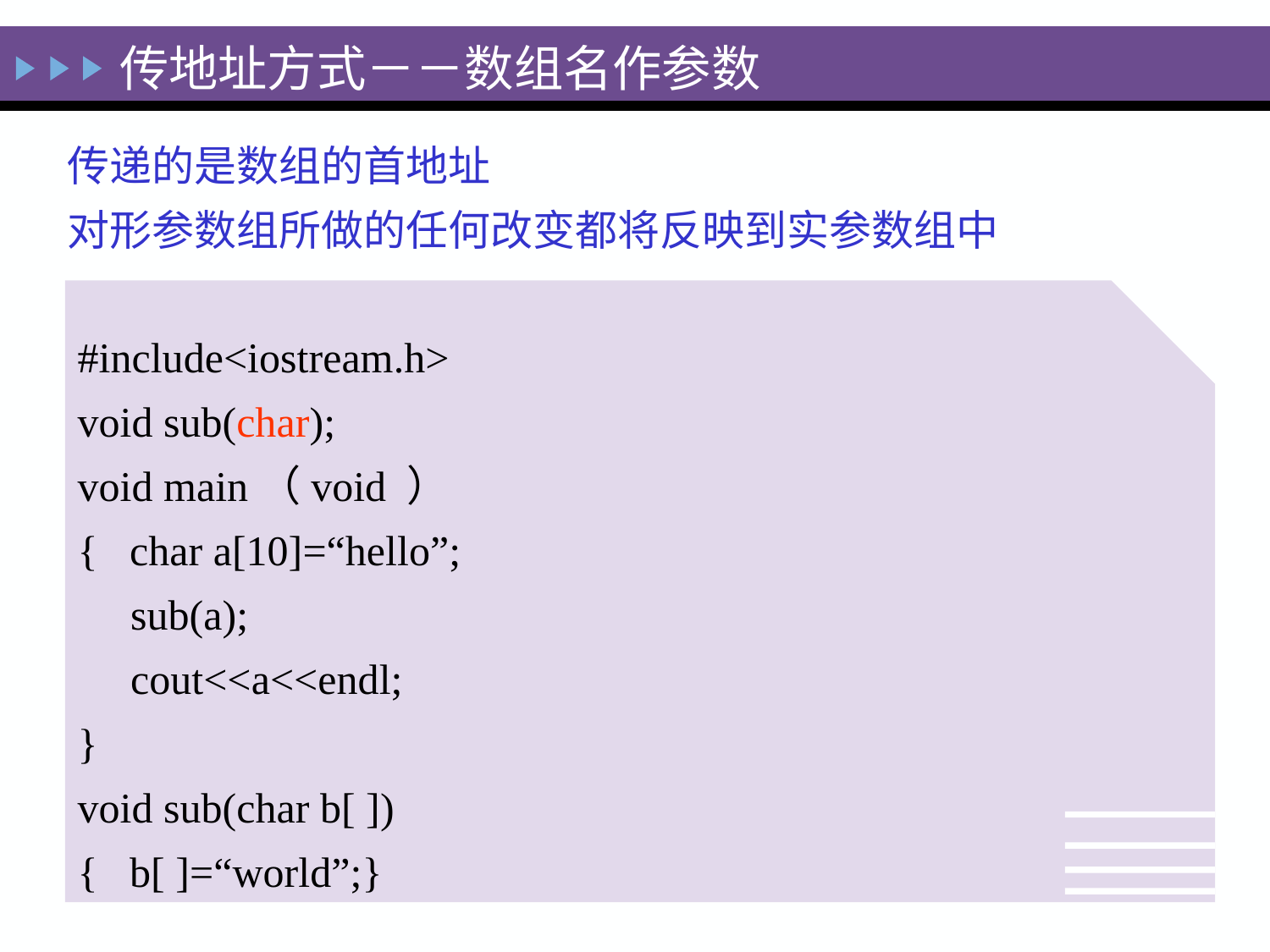

传地址方式－－数组名作参数
传递的是数组的首地址
对形参数组所做的任何改变都将反映到实参数组中
#include<iostream.h>
void sub(char);
void main（void ）
{   char a[10]=“hello”;
     sub(a);
     cout<<a<<endl;
}
void sub(char b[ ])
{   b[ ]=“world”;}